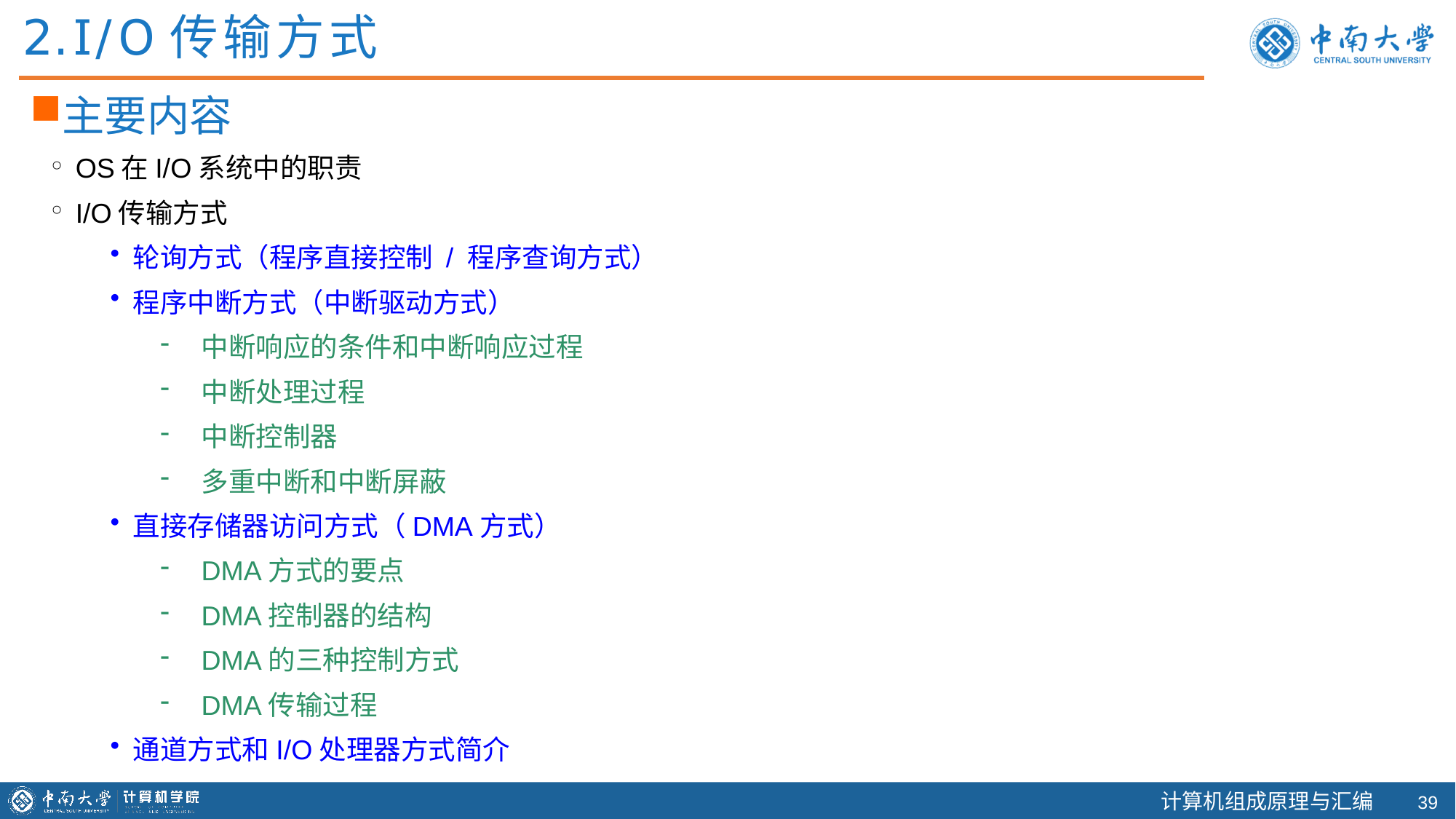

2.I/O传输方式
主要内容

OS在I/O系统中的职责
I/O传输方式
轮询方式（程序直接控制 / 程序查询方式）
程序中断方式（中断驱动方式）
中断响应的条件和中断响应过程
中断处理过程
中断控制器
多重中断和中断屏蔽
直接存储器访问方式（DMA方式）
DMA方式的要点
DMA控制器的结构
DMA的三种控制方式
DMA传输过程
通道方式和I/O处理器方式简介
39